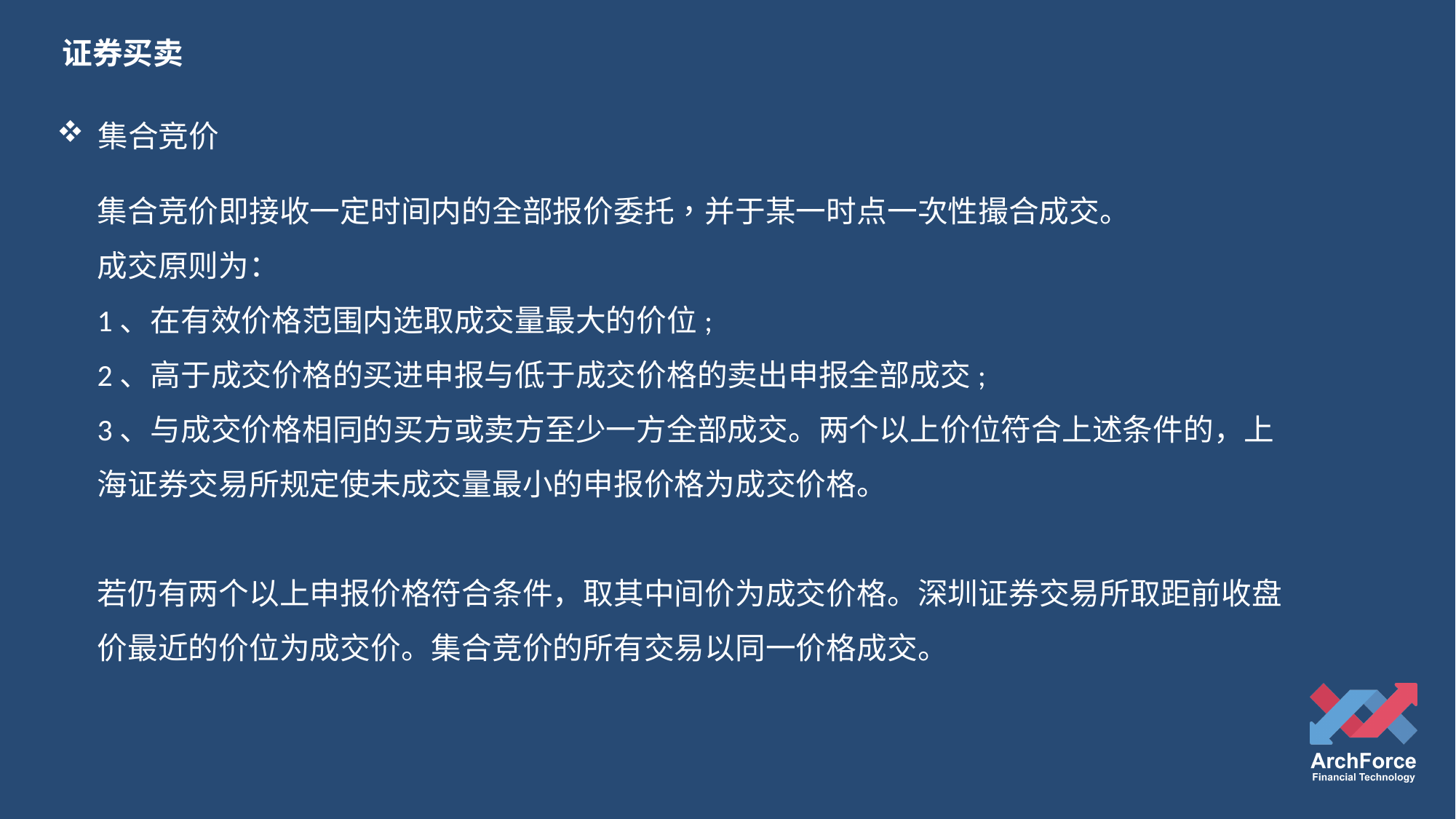

证券买卖
集合竞价
集合竞价即接收一定时间内的全部报价委托，并于某一时点一次性撮合成交。
成交原则为：
1、在有效价格范围内选取成交量最大的价位;
2、高于成交价格的买进申报与低于成交价格的卖出申报全部成交;
3、与成交价格相同的买方或卖方至少一方全部成交。两个以上价位符合上述条件的，上海证券交易所规定使未成交量最小的申报价格为成交价格。

若仍有两个以上申报价格符合条件，取其中间价为成交价格。深圳证券交易所取距前收盘价最近的价位为成交价。集合竞价的所有交易以同一价格成交。